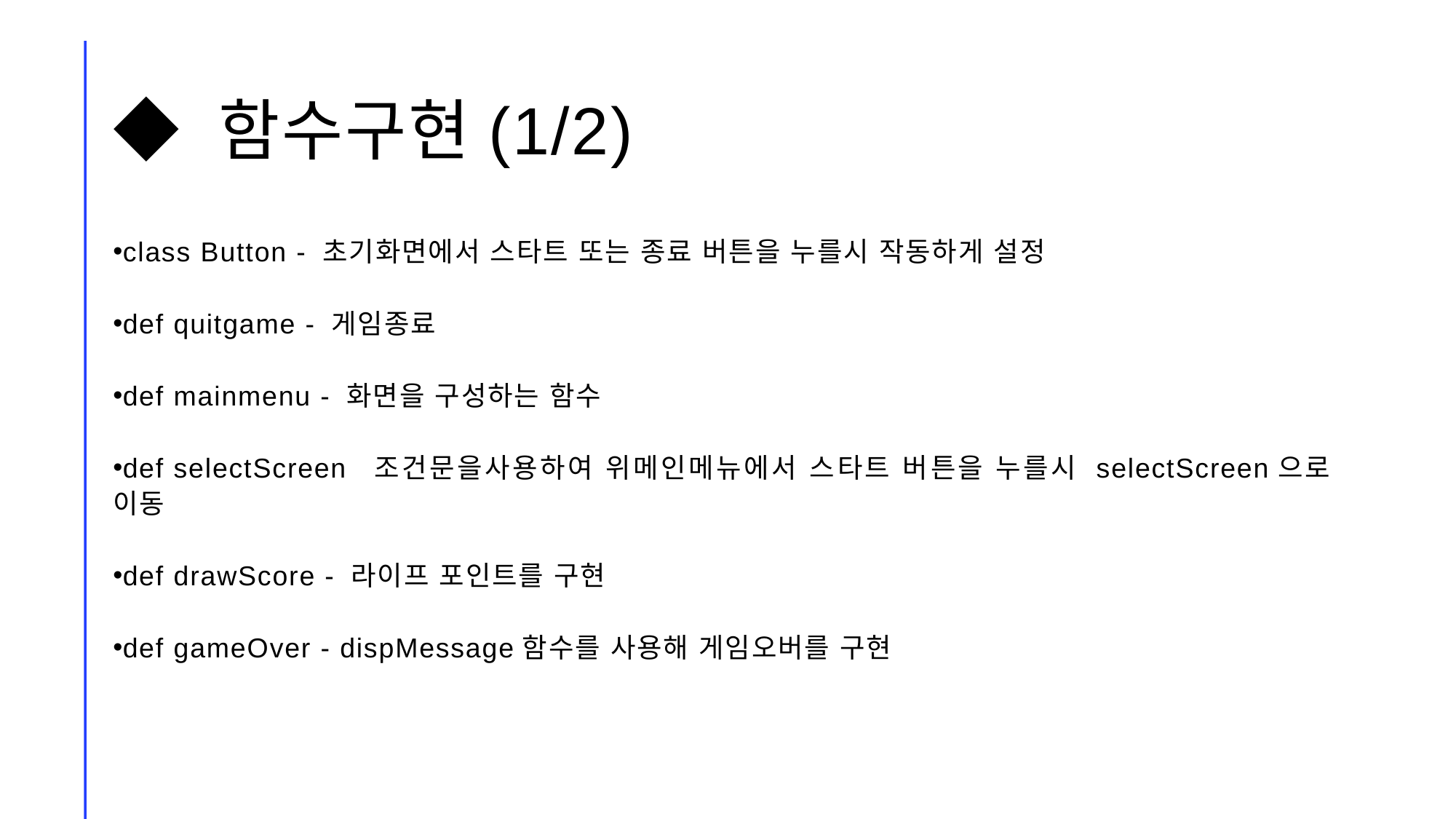

# ◆ 함수구현(1/2)
class Button - 초기화면에서 스타트 또는 종료 버튼을 누를시 작동하게 설정

def quitgame - 게임종료

def mainmenu - 화면을 구성하는 함수

def selectScreen  조건문을사용하여 위메인메뉴에서 스타트 버튼을 누를시 selectScreen으로 이동

def drawScore - 라이프 포인트를 구현

def gameOver - dispMessage함수를 사용해 게임오버를 구현